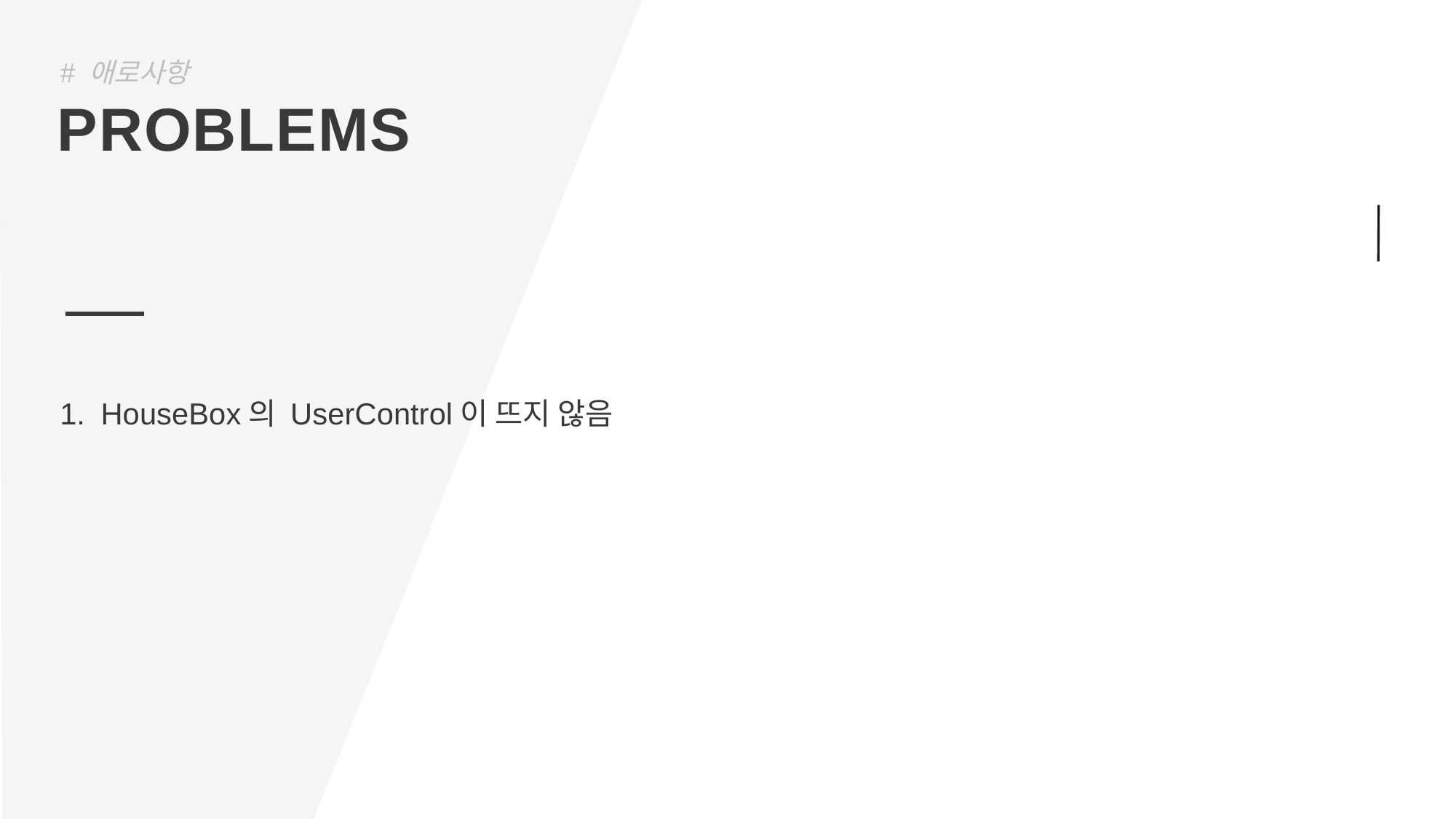

# 애로사항
PROBLEMS
14

HouseBox의 UserControl이 뜨지 않음